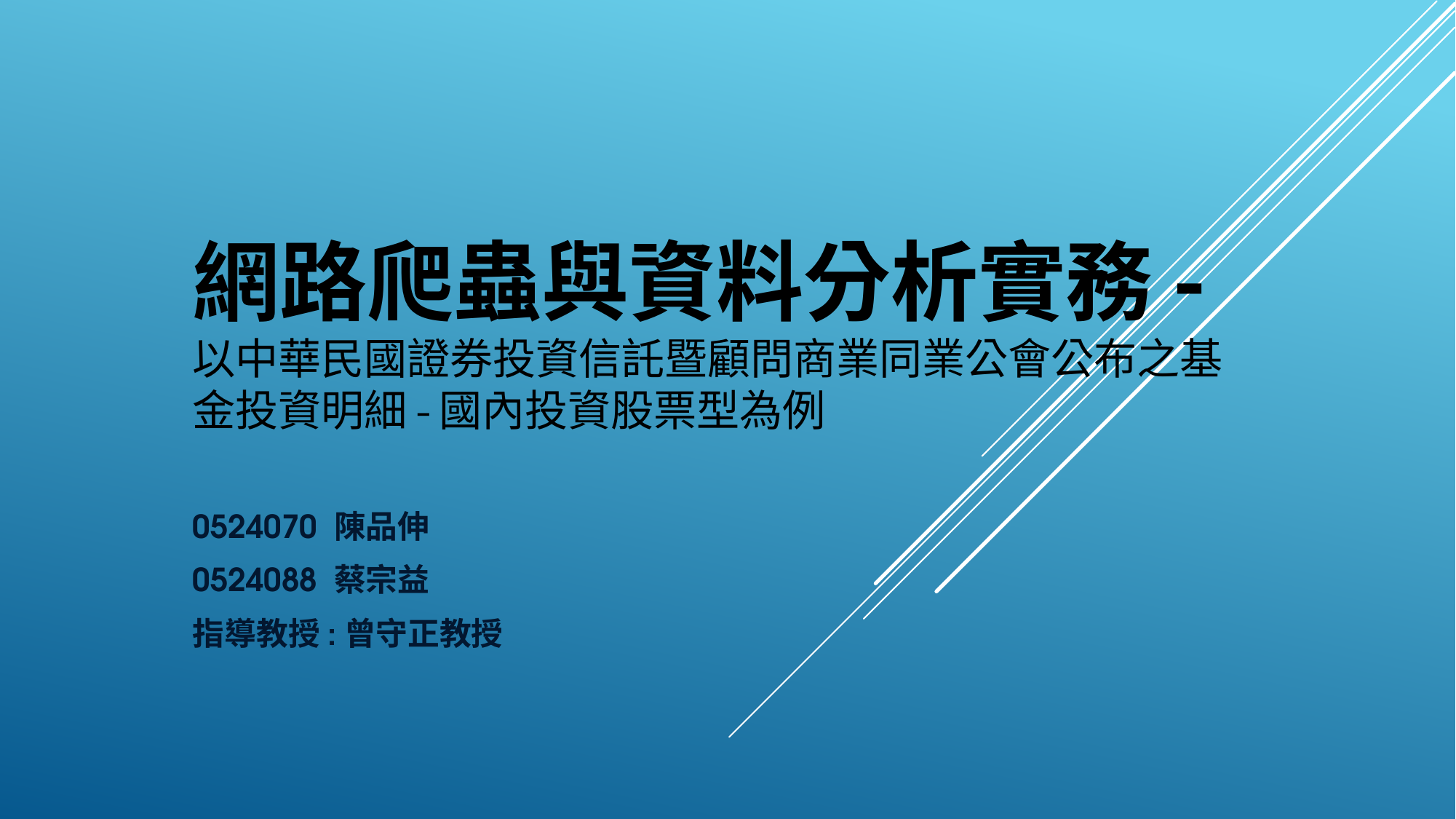

# 網路爬蟲與資料分析實務-    以中華民國證券投資信託暨顧問商業同業公會公布之基金投資明細-國內投資股票型為例
0524070 陳品伸
0524088 蔡宗益
指導教授:曾守正教授